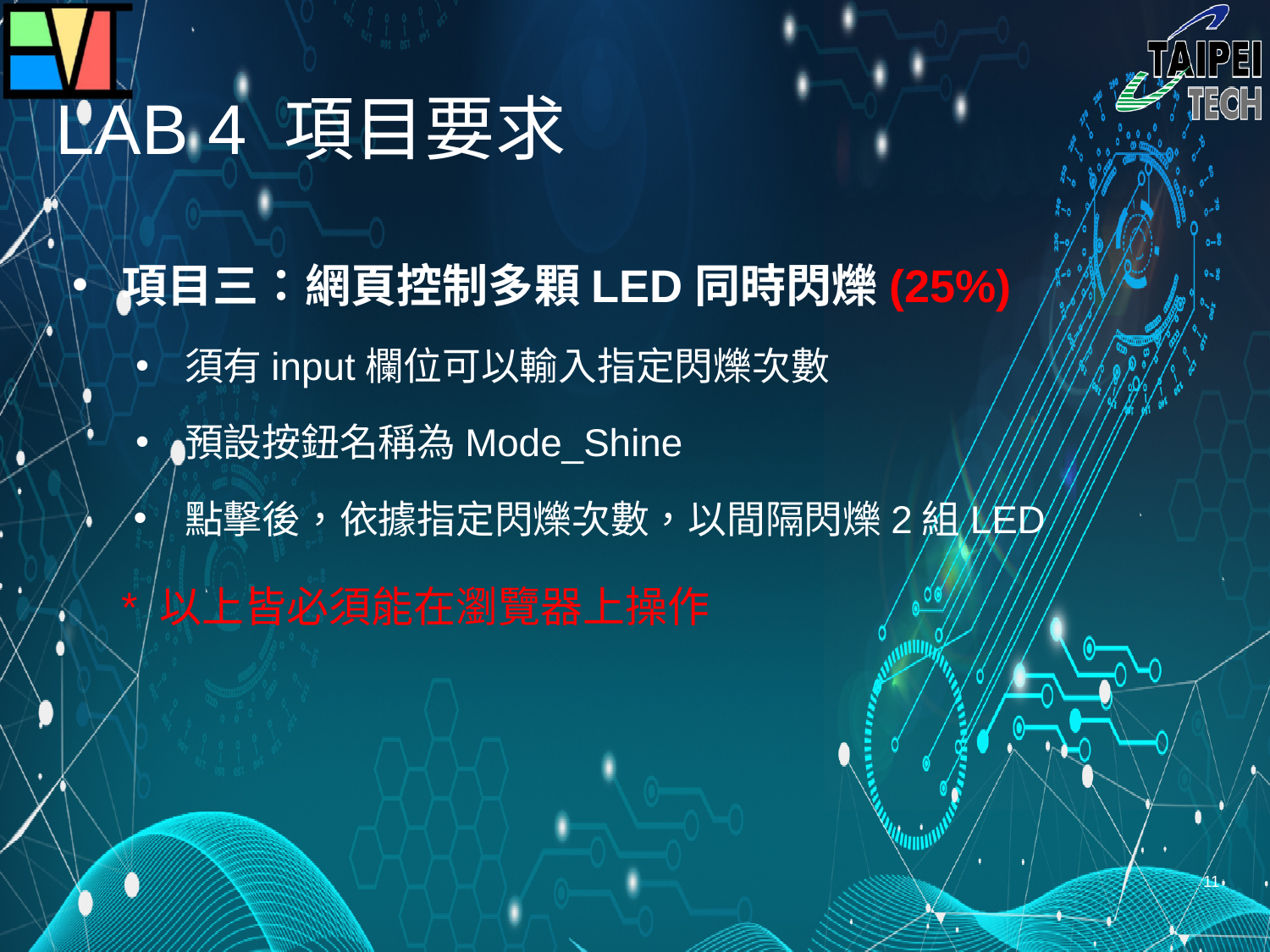

LAB 4 項目要求
項目三：網頁控制多顆LED同時閃爍(25%)
須有input欄位可以輸入指定閃爍次數
預設按鈕名稱為Mode_Shine
點擊後，依據指定閃爍次數，以間隔閃爍2組LED
* 以上皆必須能在瀏覽器上操作

11